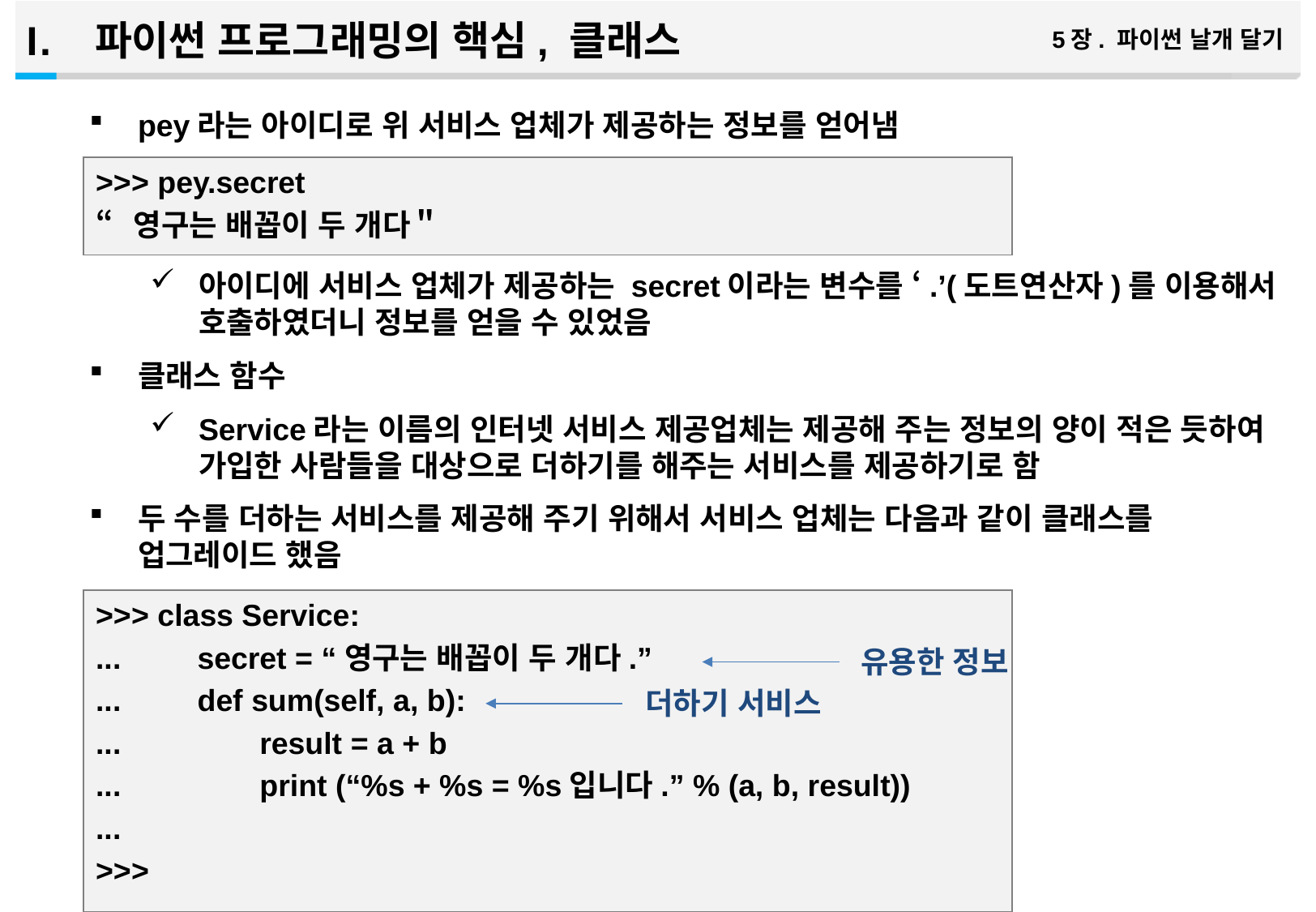

파이썬 프로그래밍의 핵심, 클래스
5장. 파이썬 날개 달기
pey라는 아이디로 위 서비스 업체가 제공하는 정보를 얻어냄

아이디에 서비스 업체가 제공하는 secret이라는 변수를 ‘.’(도트연산자)를 이용해서 호출하였더니 정보를 얻을 수 있었음
클래스 함수
Service라는 이름의 인터넷 서비스 제공업체는 제공해 주는 정보의 양이 적은 듯하여 가입한 사람들을 대상으로 더하기를 해주는 서비스를 제공하기로 함
두 수를 더하는 서비스를 제공해 주기 위해서 서비스 업체는 다음과 같이 클래스를 업그레이드 했음

>>> pey.secret
“영구는 배꼽이 두 개다＂
>>> class Service:
...         secret = “영구는 배꼽이 두 개다.”
...         def sum(self, a, b):
...         	     result = a + b
...         	     print (“%s + %s = %s입니다.” % (a, b, result))
...
>>>

유용한 정보
더하기 서비스
10